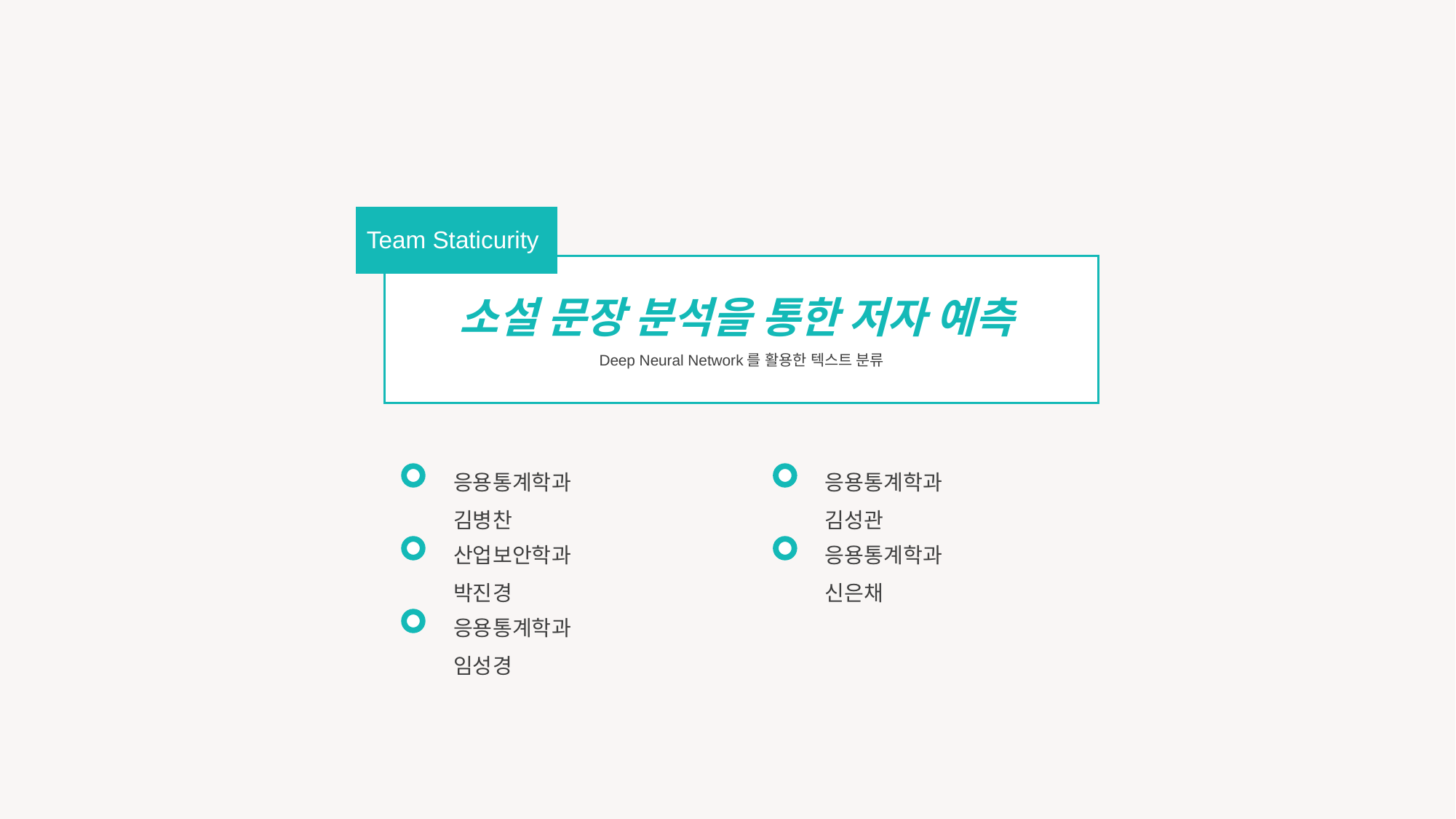

소설 문장 분석을 통한 저자 예측
Deep Neural Network를 활용한 텍스트 분류
Team Staticurity
응용통계학과 김병찬
응용통계학과 김성관

산업보안학과 박진경
응용통계학과 신은채

응용통계학과 임성경